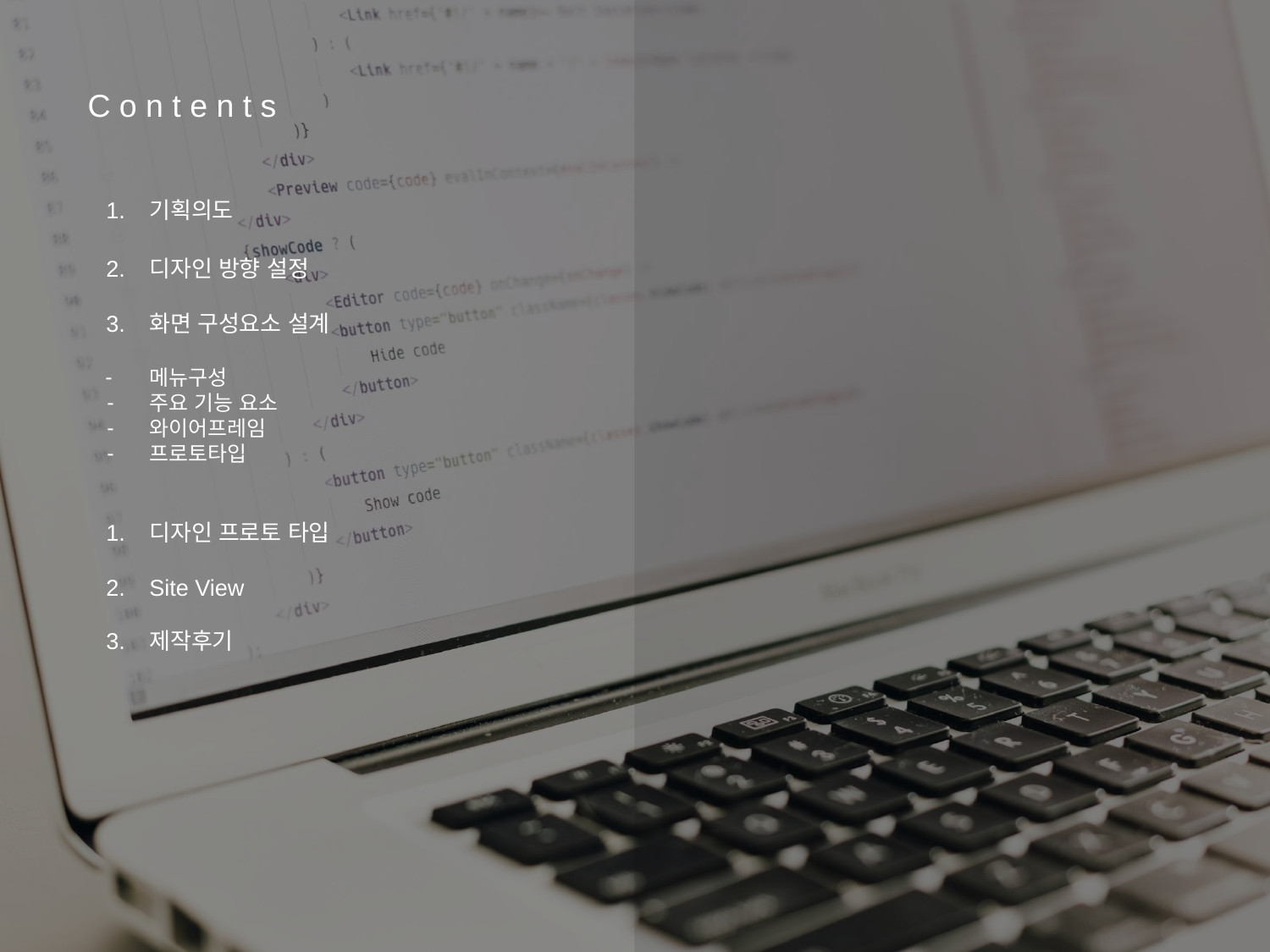

# C o n t e n t s
기획의도

디자인 방향 설정
화면 구성요소 설계
메뉴구성
주요 기능 요소
와이어프레임
프로토타입

디자인 프로토 타입

Site View

제작후기